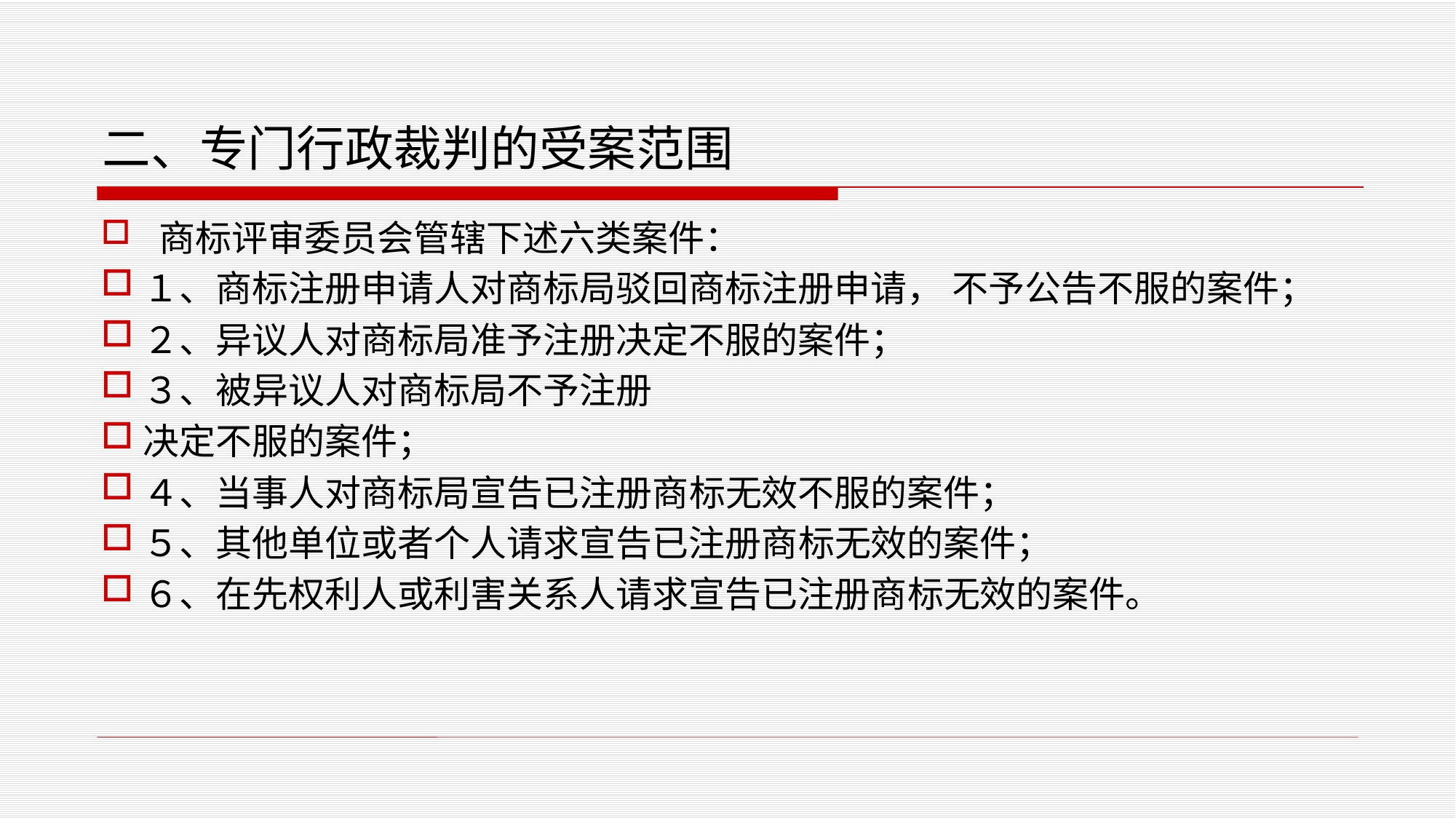

# 二、专门行政裁判的受案范围
 商标评审委员会管辖下述六类案件：
１、商标注册申请人对商标局驳回商标注册申请， 不予公告不服的案件；
２、异议人对商标局准予注册决定不服的案件；
３、被异议人对商标局不予注册
决定不服的案件；
４、当事人对商标局宣告已注册商标无效不服的案件；
５、其他单位或者个人请求宣告已注册商标无效的案件；
６、在先权利人或利害关系人请求宣告已注册商标无效的案件。